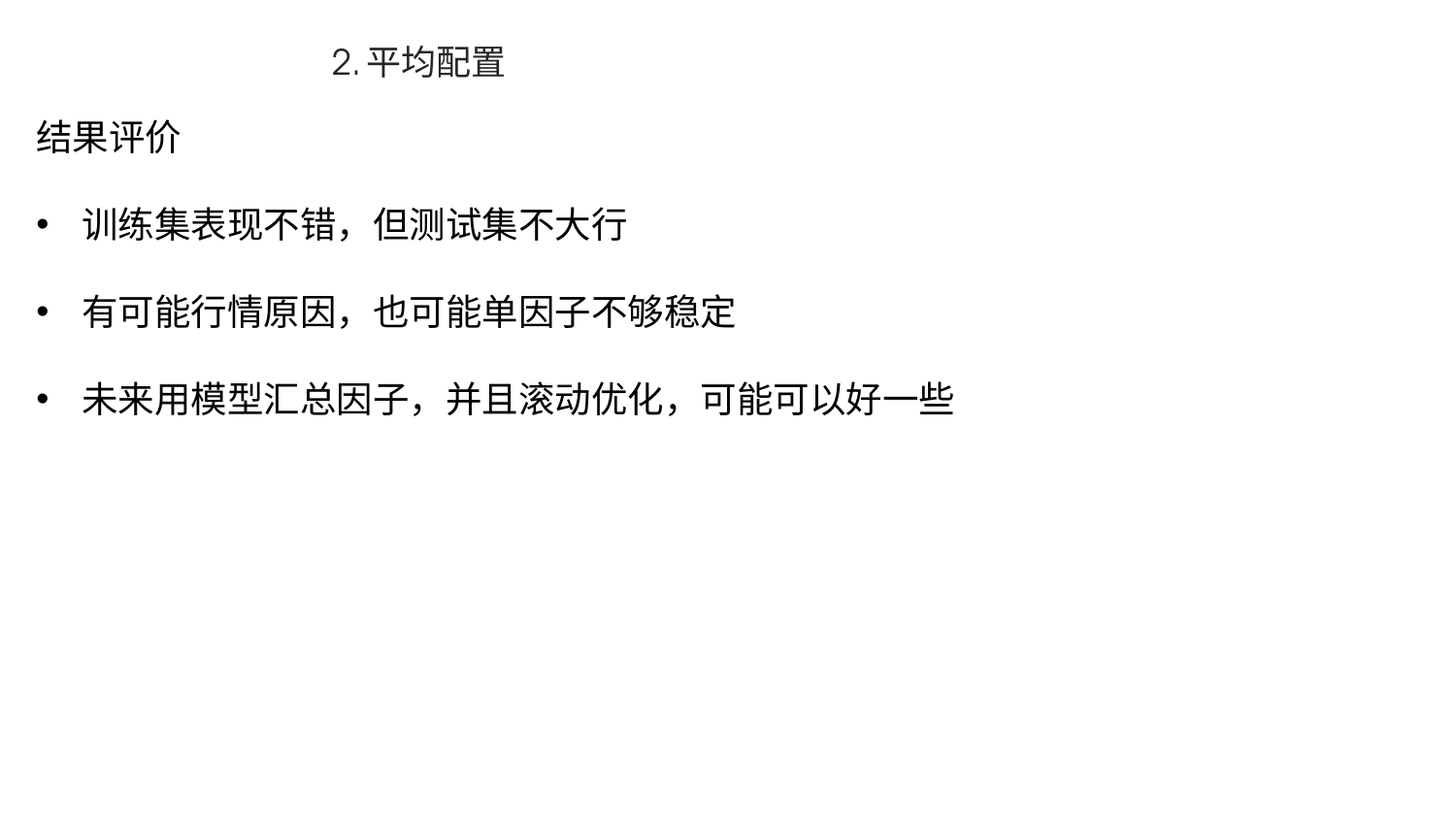

# 2.平均配置
结果评价

训练集表现不错，但测试集不大行

有可能行情原因，也可能单因子不够稳定

未来用模型汇总因子，并且滚动优化，可能可以好一些